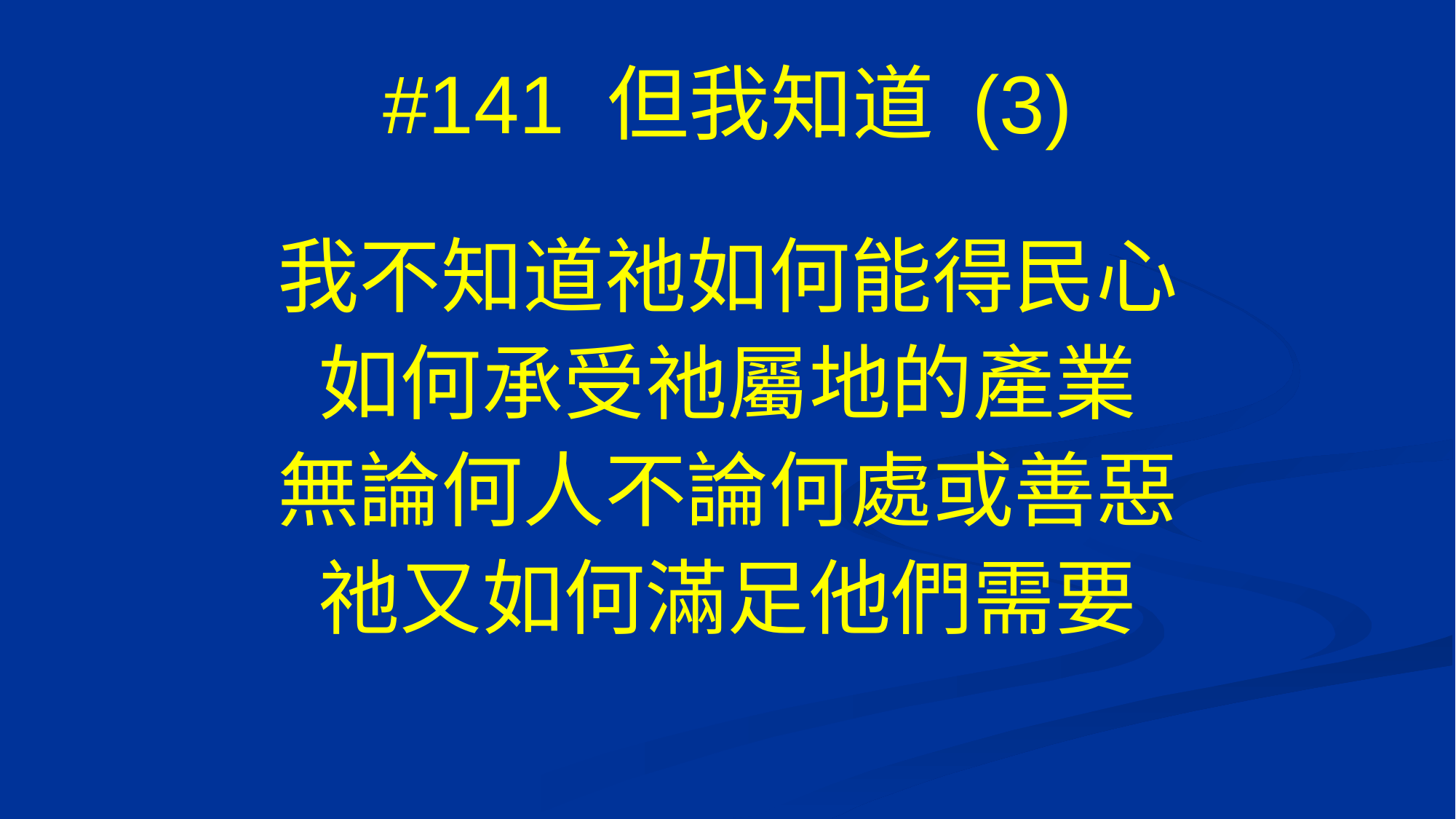

# #141 但我知道 (3)
我不知道祂如何能得民心
如何承受祂屬地的產業
無論何人不論何處或善惡
祂又如何滿足他們需要